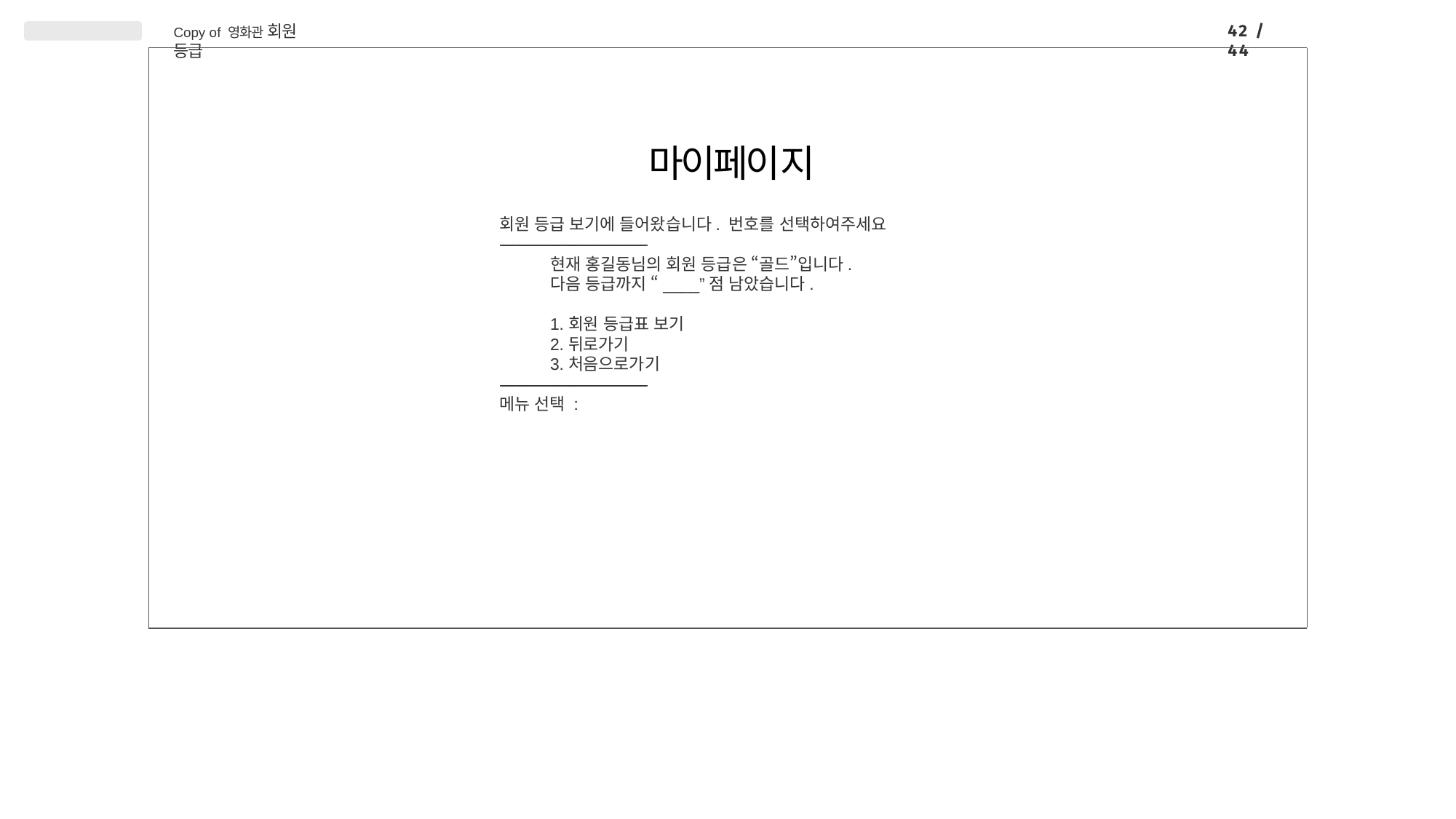

42 / 44
Copy of 영화관 회원 등급

# 마이페이지
회원 등급 보기에 들어왔습니다. 번호를 선택하여주세요
----------------------------------------------------------------
현재 홍길동님의 회원 등급은 “골드”입니다.
다음 등급까지 “____”점 남았습니다.

회원 등급표 보기
뒤로가기
처음으로가기
----------------------------------------------------------------
메뉴 선택 :